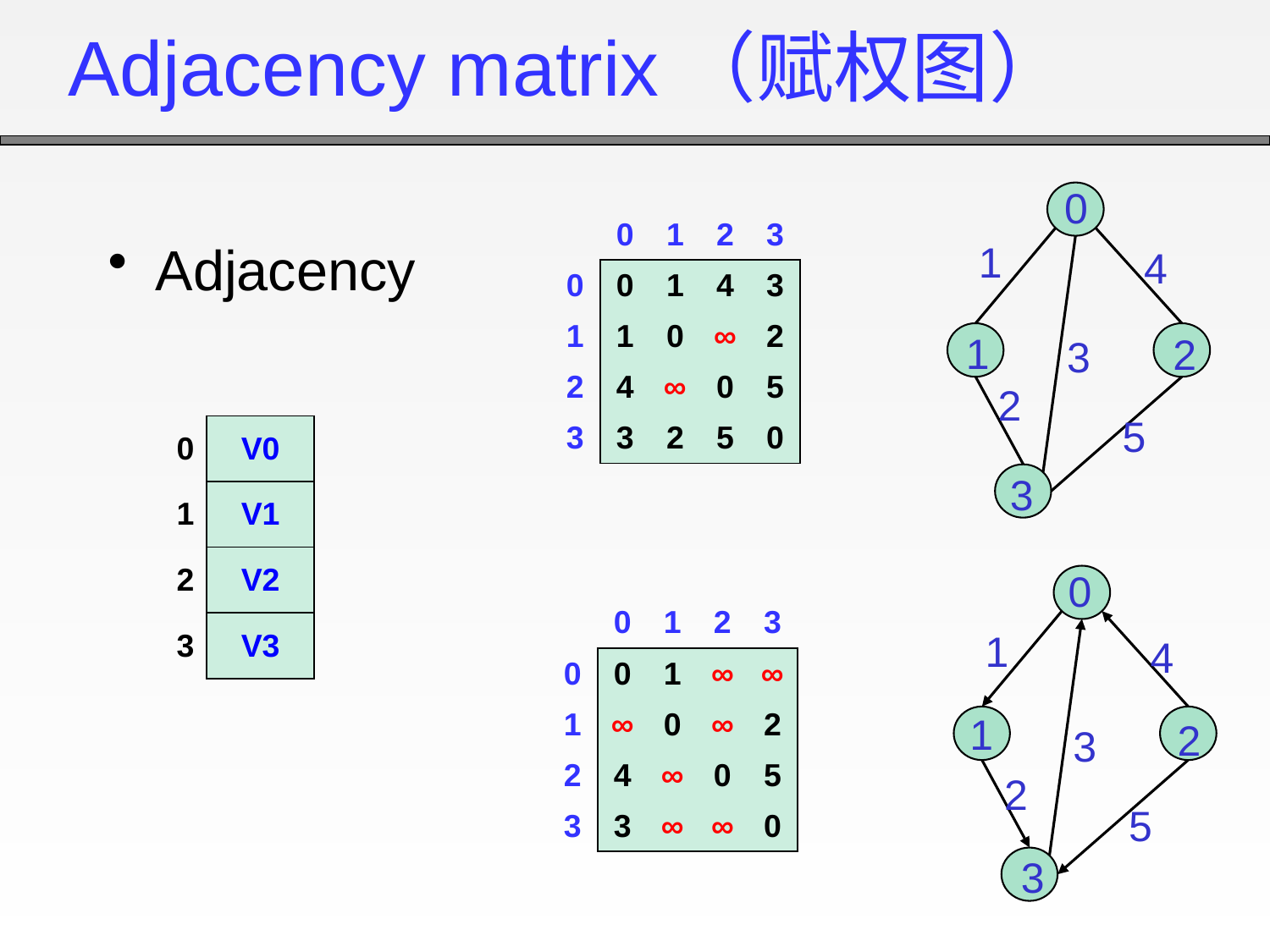

# Adjacency matrix（赋权图）
0

|  | 0 | 1 | 2 | 3 |
| --- | --- | --- | --- | --- |
| 0 | 0 | 1 | 4 | 3 |
| 1 | 1 | 0 | ∞ | 2 |
| 2 | 4 | ∞ | 0 | 5 |
| 3 | 3 | 2 | 5 | 0 |
Adjacency
1
4
1
2

3
2
5
| 0 | V0 |
| --- | --- |
| 1 | V1 |
| 2 | V2 |
| 3 | V3 |
3

0

|  | 0 | 1 | 2 | 3 |
| --- | --- | --- | --- | --- |
| 0 | 0 | 1 | ∞ | ∞ |
| 1 | ∞ | 0 | ∞ | 2 |
| 2 | 4 | ∞ | 0 | 5 |
| 3 | 3 | ∞ | ∞ | 0 |
1
4
1

2
3
2
5
3

8